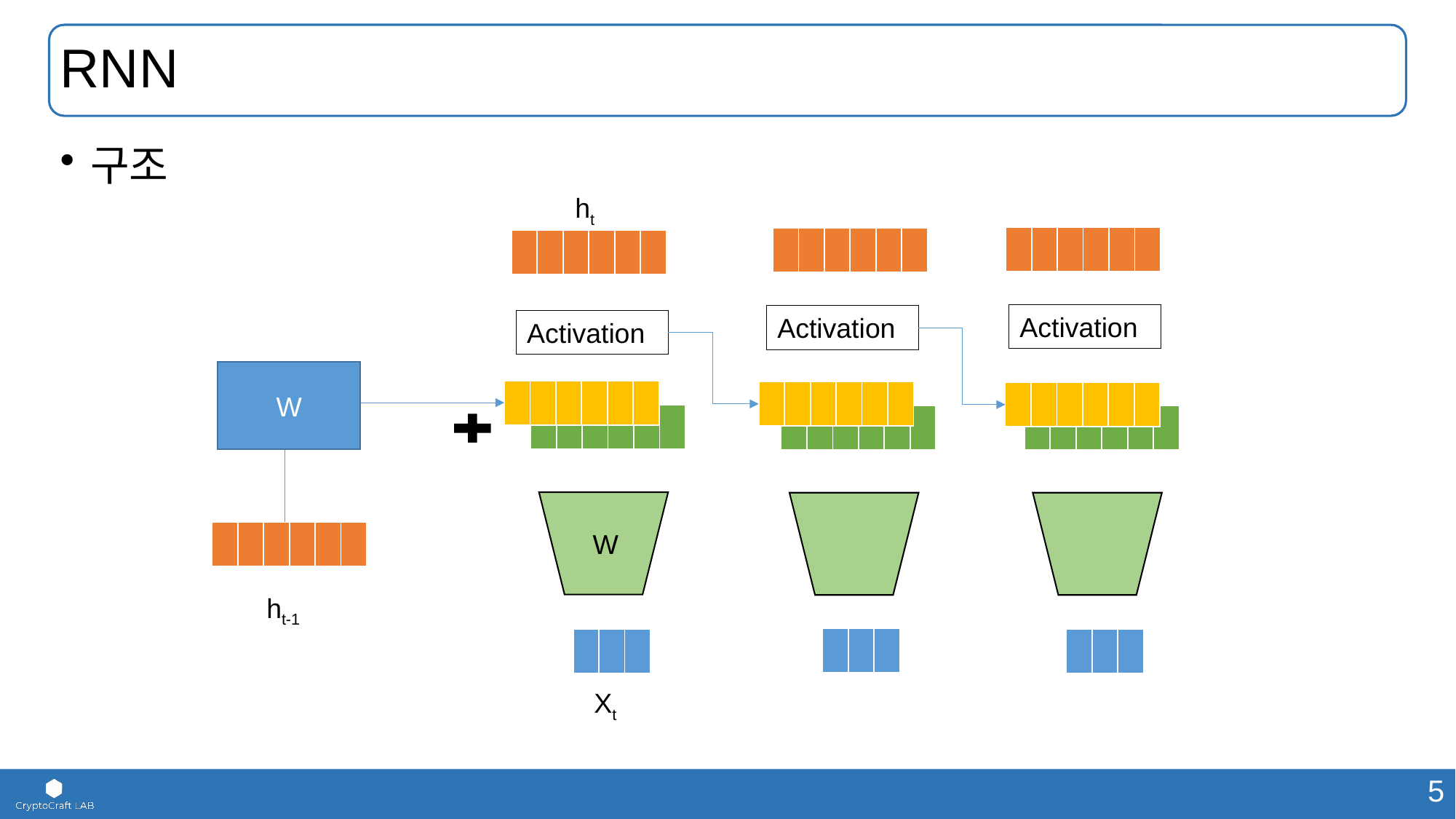

# RNN
구조
ht
|  |  |  |  |  |  |
| --- | --- | --- | --- | --- | --- |
|  |  |  |  |  |  |
| --- | --- | --- | --- | --- | --- |
|  |  |  |  |  |  |
| --- | --- | --- | --- | --- | --- |
Activation
Activation
Activation

W
|  |  |  |  |  |  |
| --- | --- | --- | --- | --- | --- |
|  |  |  |  |  |  |
| --- | --- | --- | --- | --- | --- |
|  |  |  |  |  |  |
| --- | --- | --- | --- | --- | --- |
|  |  |  |  |  |  |
| --- | --- | --- | --- | --- | --- |
|  |  |  |  |  |  |
| --- | --- | --- | --- | --- | --- |
|  |  |  |  |  |  |
| --- | --- | --- | --- | --- | --- |

W
|  |  |  |  |  |  |
| --- | --- | --- | --- | --- | --- |
ht-1
|  |  |  |
| --- | --- | --- |
|  |  |  |
| --- | --- | --- |
|  |  |  |
| --- | --- | --- |
Xt